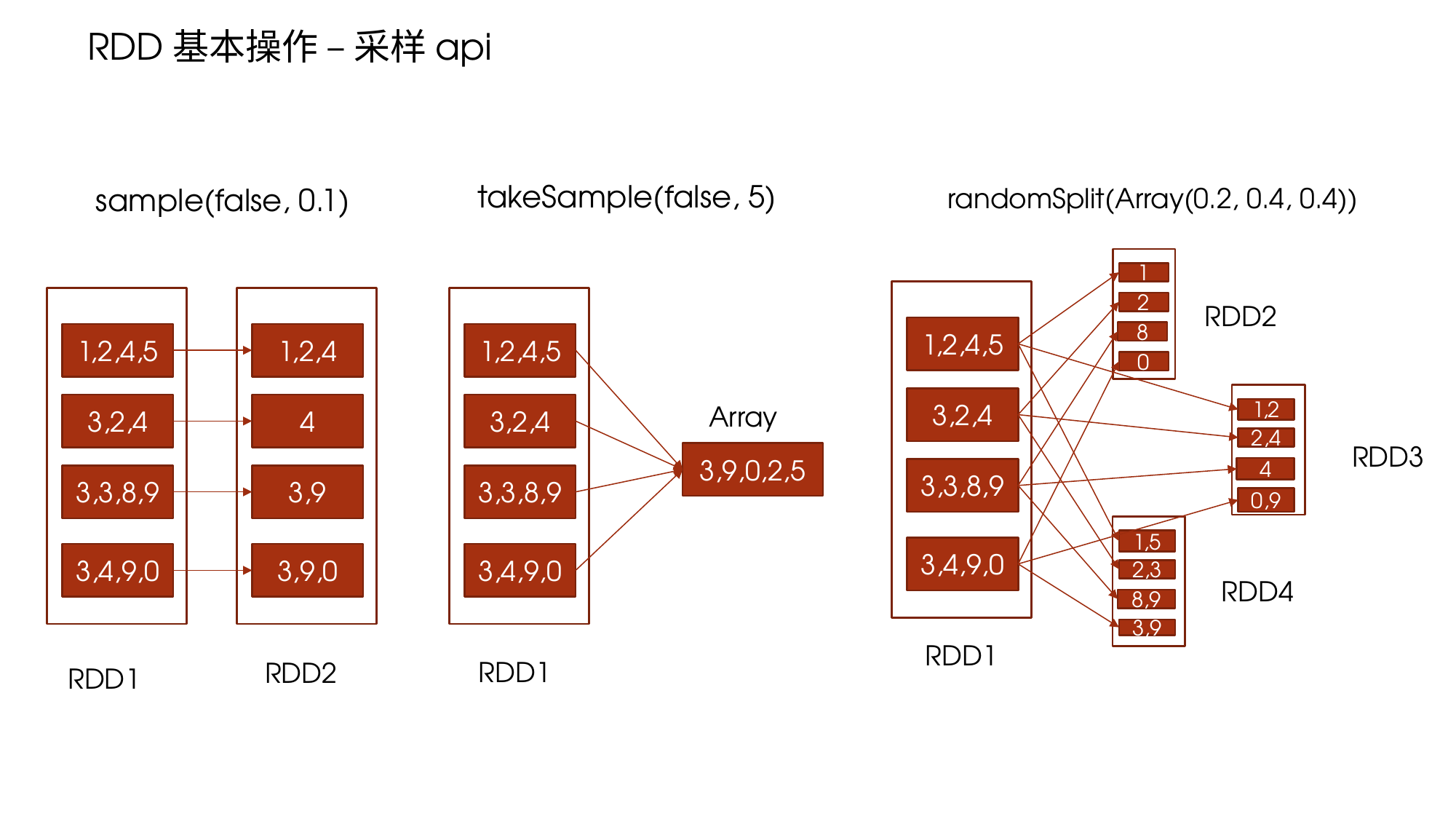

RDD基本操作 – 采样api
takeSample(false, 5)
sample(false, 0.1)
randomSplit(Array(0.2, 0.4, 0.4))

1

2
RDD2
1,2,4,5
8
1,2,4,5
1,2,4
1,2,4,5
0

3,2,4
3,2,4
4
3,2,4
Array
1,2
2,4
RDD3
3,9,0,2,5
4
3,3,8,9
3,3,8,9
3,9
3,3,8,9
0,9

1,5
3,4,9,0
3,4,9,0
3,9,0
3,4,9,0
2,3
RDD4
8,9
3,9
RDD1
RDD1
RDD2
RDD1